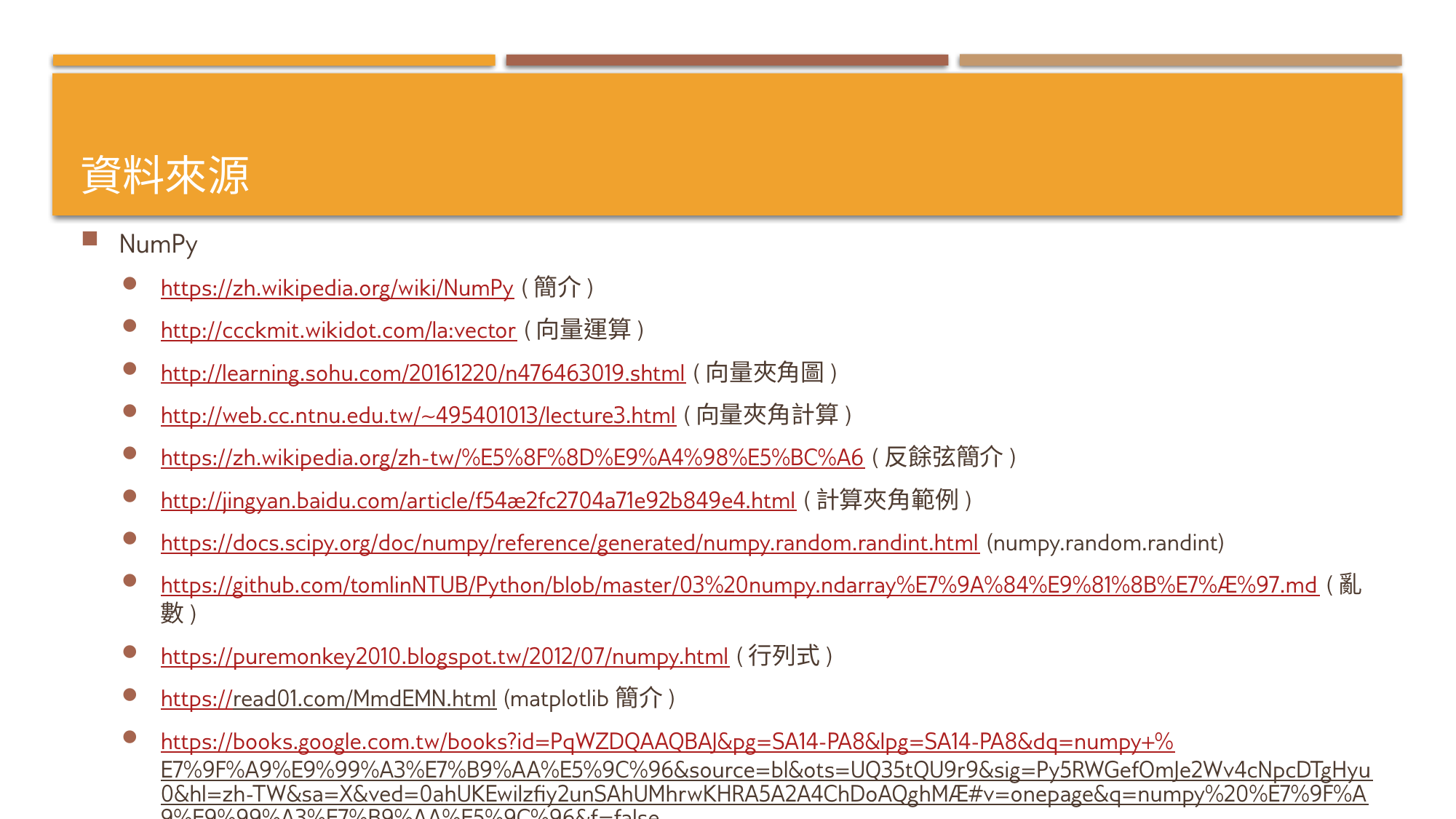

# 資料來源
NumPy
https://zh.wikipedia.org/wiki/NumPy (簡介)
http://ccckmit.wikidot.com/la:vector (向量運算)
http://learning.sohu.com/20161220/n476463019.shtml (向量夾角圖)
http://web.cc.ntnu.edu.tw/~495401013/lecture3.html (向量夾角計算)
https://zh.wikipedia.org/zh-tw/%E5%8F%8D%E9%A4%98%E5%BC%A6 (反餘弦簡介)
http://jingyan.baidu.com/article/f54ae2fc2704a71e92b849e4.html (計算夾角範例)
https://docs.scipy.org/doc/numpy/reference/generated/numpy.random.randint.html (numpy.random.randint)
https://github.com/tomlinNTUB/Python/blob/master/03%20numpy.ndarray%E7%9A%84%E9%81%8B%E7%AE%97.md (亂數)
https://puremonkey2010.blogspot.tw/2012/07/numpy.html (行列式)
https://read01.com/MmdEMN.html (matplotlib簡介)
https://books.google.com.tw/books?id=PqWZDQAAQBAJ&pg=SA14-PA8&lpg=SA14-PA8&dq=numpy+%E7%9F%A9%E9%99%A3%E7%B9%AA%E5%9C%96&source=bl&ots=UQ35tQU9r9&sig=Py5RWGefOmJe2Wv4cNpcDTgHyu0&hl=zh-TW&sa=X&ved=0ahUKEwilzfiy2unSAhUMhrwKHRA5A2A4ChDoAQghMAE#v=onepage&q=numpy%20%E7%9F%A9%E9%99%A3%E7%B9%AA%E5%9C%96&f=false (繪出sin圖範例)